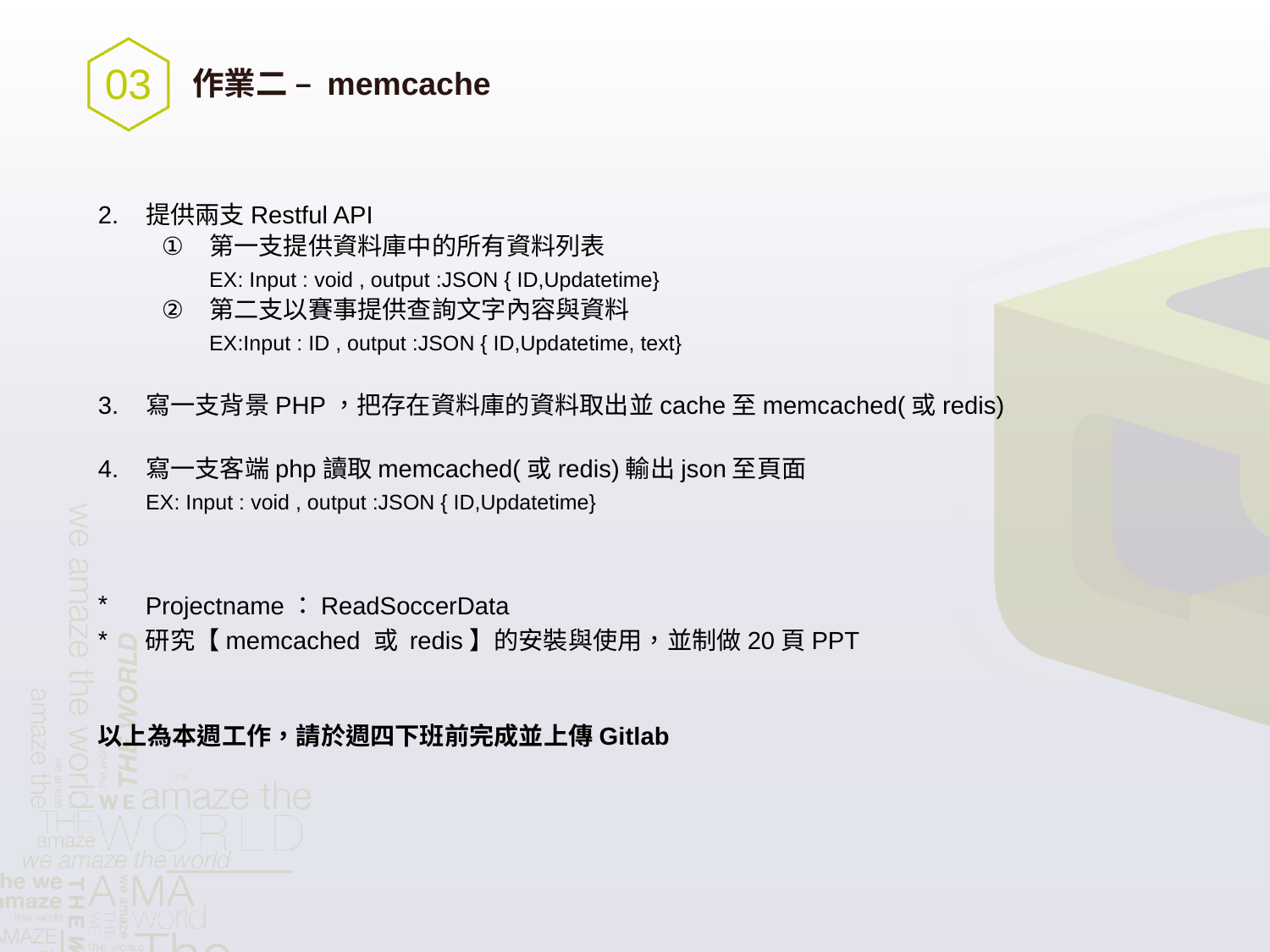

03
作業二 – memcache
提供兩支Restful API
第一支提供資料庫中的所有資料列表
EX: Input : void , output :JSON { ID,Updatetime}
第二支以賽事提供查詢文字內容與資料
EX:Input : ID , output :JSON { ID,Updatetime, text}

寫一支背景PHP，把存在資料庫的資料取出並cache至memcached(或redis)

寫一支客端php讀取memcached(或redis)輸出json至頁面
EX: Input : void , output :JSON { ID,Updatetime}

Projectname：ReadSoccerData
研究【memcached 或 redis】的安裝與使用，並制做20頁PPT

以上為本週工作，請於週四下班前完成並上傳Gitlab